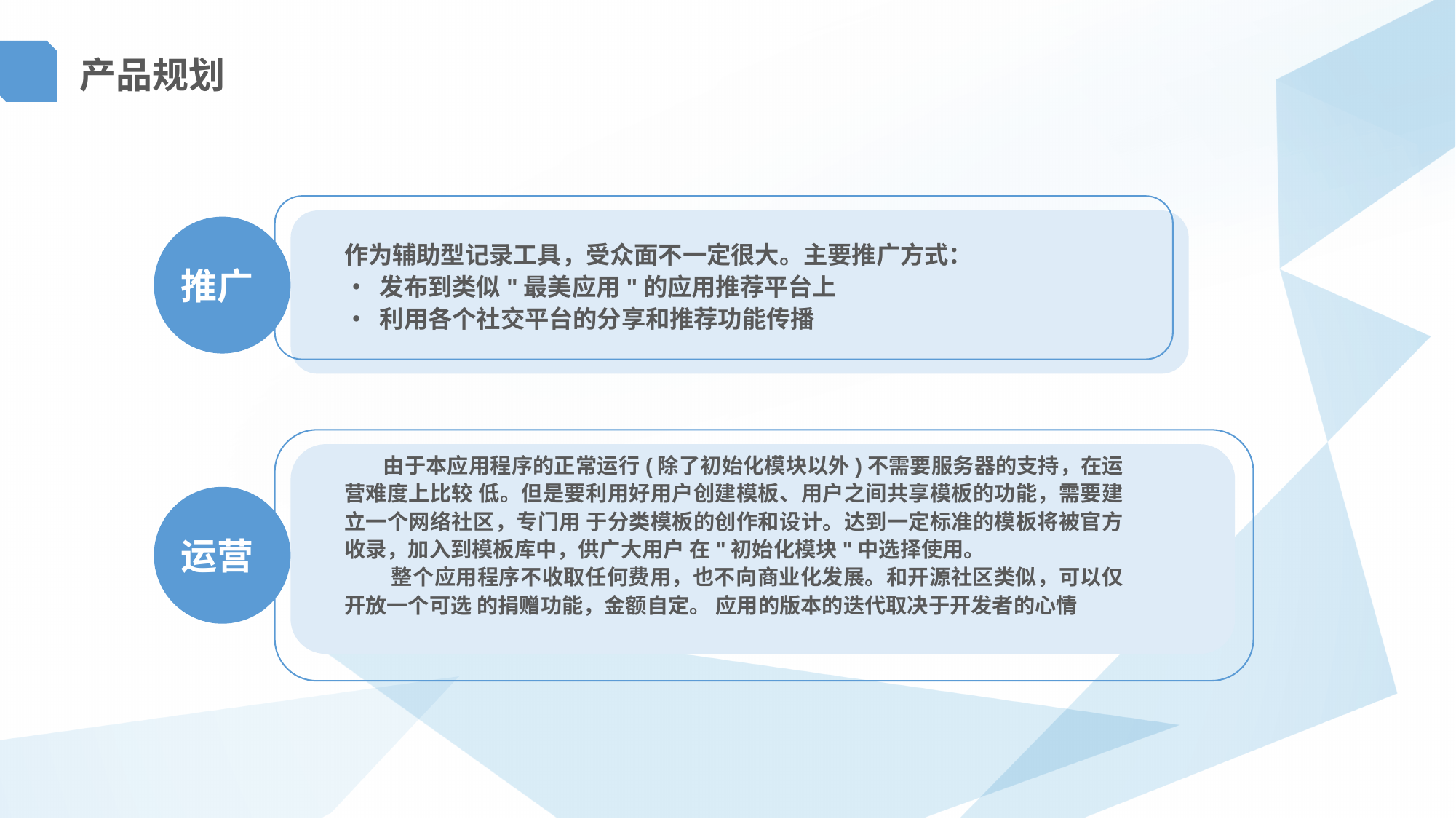

产品规划

推广
作为辅助型记录工具，受众面不一定很大。主要推广方式：
• 发布到类似"最美应用"的应用推荐平台上
• 利用各个社交平台的分享和推荐功能传播

       由于本应用程序的正常运行(除了初始化模块以外)不需要服务器的支持，在运营难度上比较 低。但是要利用好用户创建模板、用户之间共享模板的功能，需要建立一个网络社区，专门用 于分类模板的创作和设计。达到一定标准的模板将被官方收录，加入到模板库中，供广大用户 在"初始化模块"中选择使用。
        整个应用程序不收取任何费用，也不向商业化发展。和开源社区类似，可以仅开放一个可选 的捐赠功能，金额自定。 应用的版本的迭代取决于开发者的心情

运营